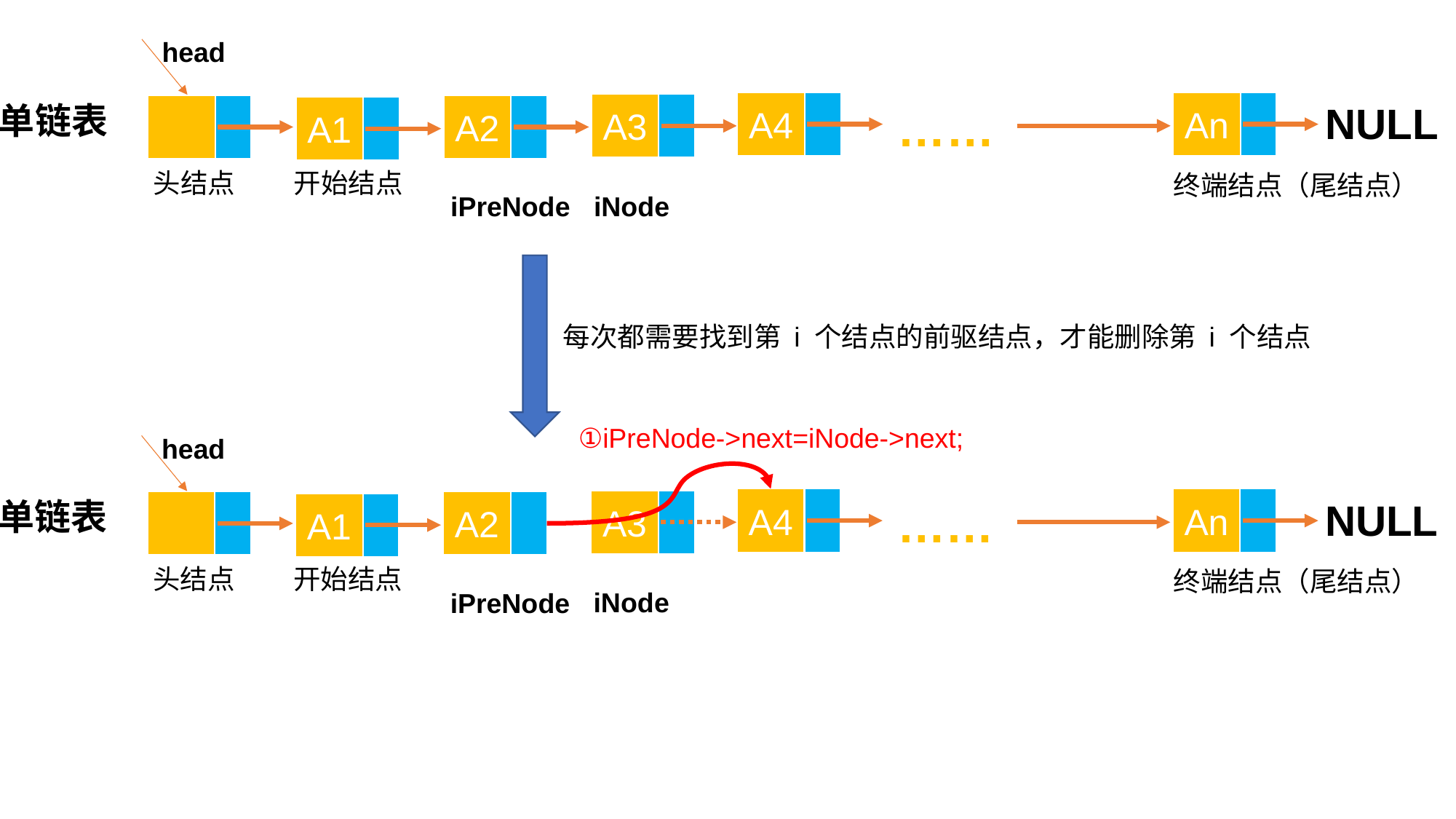

head
NULL
带头结点的单链表
A4

……
An

A3

A2

A1

头结点
开始结点
终端结点（尾结点）
iNode
iPreNode

每次都需要找到第 i 个结点的前驱结点，才能删除第 i 个结点
①iPreNode->next=iNode->next;
head
NULL
带头结点的单链表
A4

……
An

A3

A2

A1

头结点
开始结点
终端结点（尾结点）
iNode
iPreNode